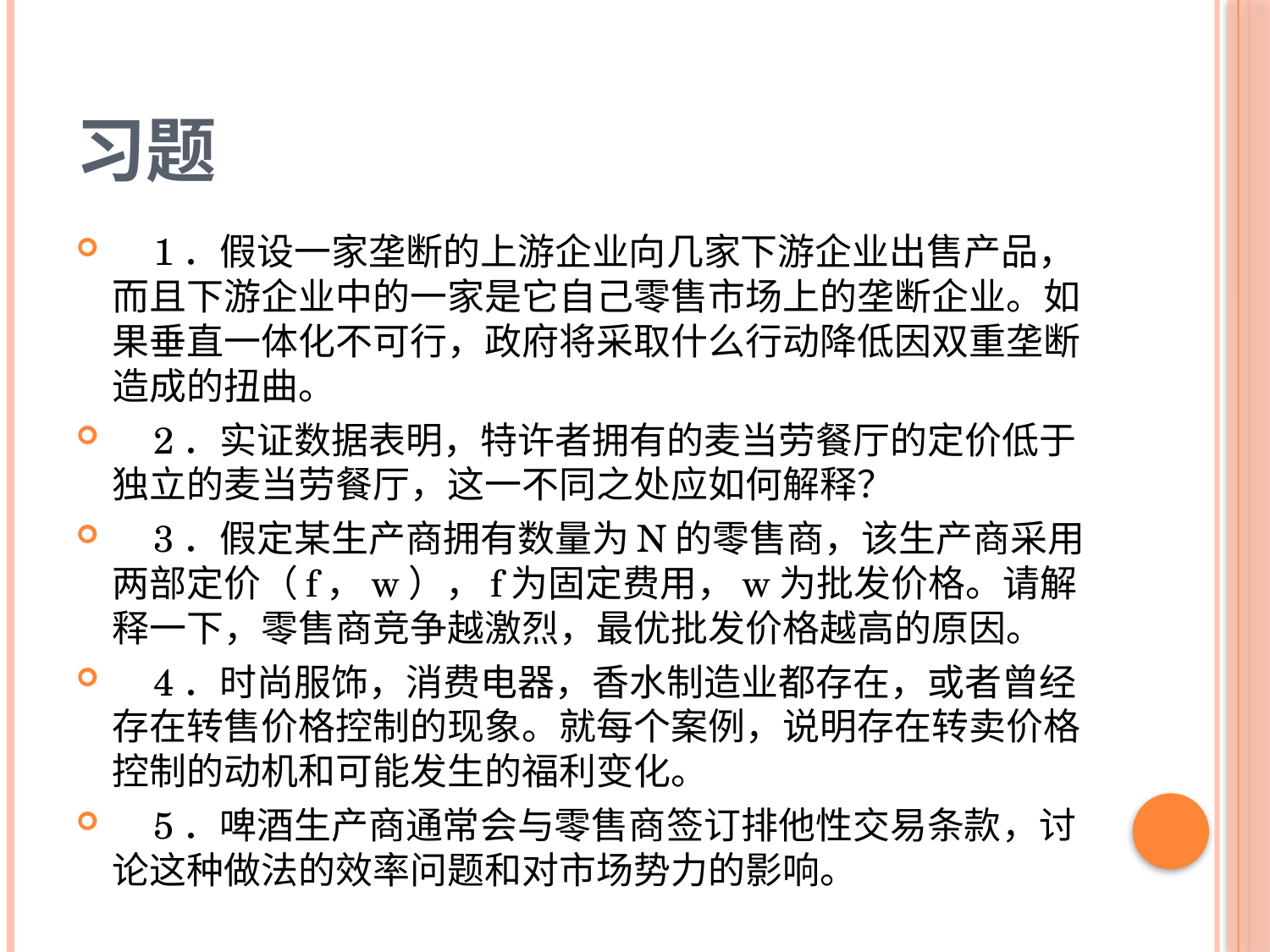

# 习题
    1．假设一家垄断的上游企业向几家下游企业出售产品，而且下游企业中的一家是它自己零售市场上的垄断企业。如果垂直一体化不可行，政府将采取什么行动降低因双重垄断造成的扭曲。
    2．实证数据表明，特许者拥有的麦当劳餐厅的定价低于独立的麦当劳餐厅，这一不同之处应如何解释？
    3．假定某生产商拥有数量为N的零售商，该生产商采用两部定价（f，w），f为固定费用，w为批发价格。请解释一下，零售商竞争越激烈，最优批发价格越高的原因。
    4．时尚服饰，消费电器，香水制造业都存在，或者曾经存在转售价格控制的现象。就每个案例，说明存在转卖价格控制的动机和可能发生的福利变化。
    5．啤酒生产商通常会与零售商签订排他性交易条款，讨论这种做法的效率问题和对市场势力的影响。